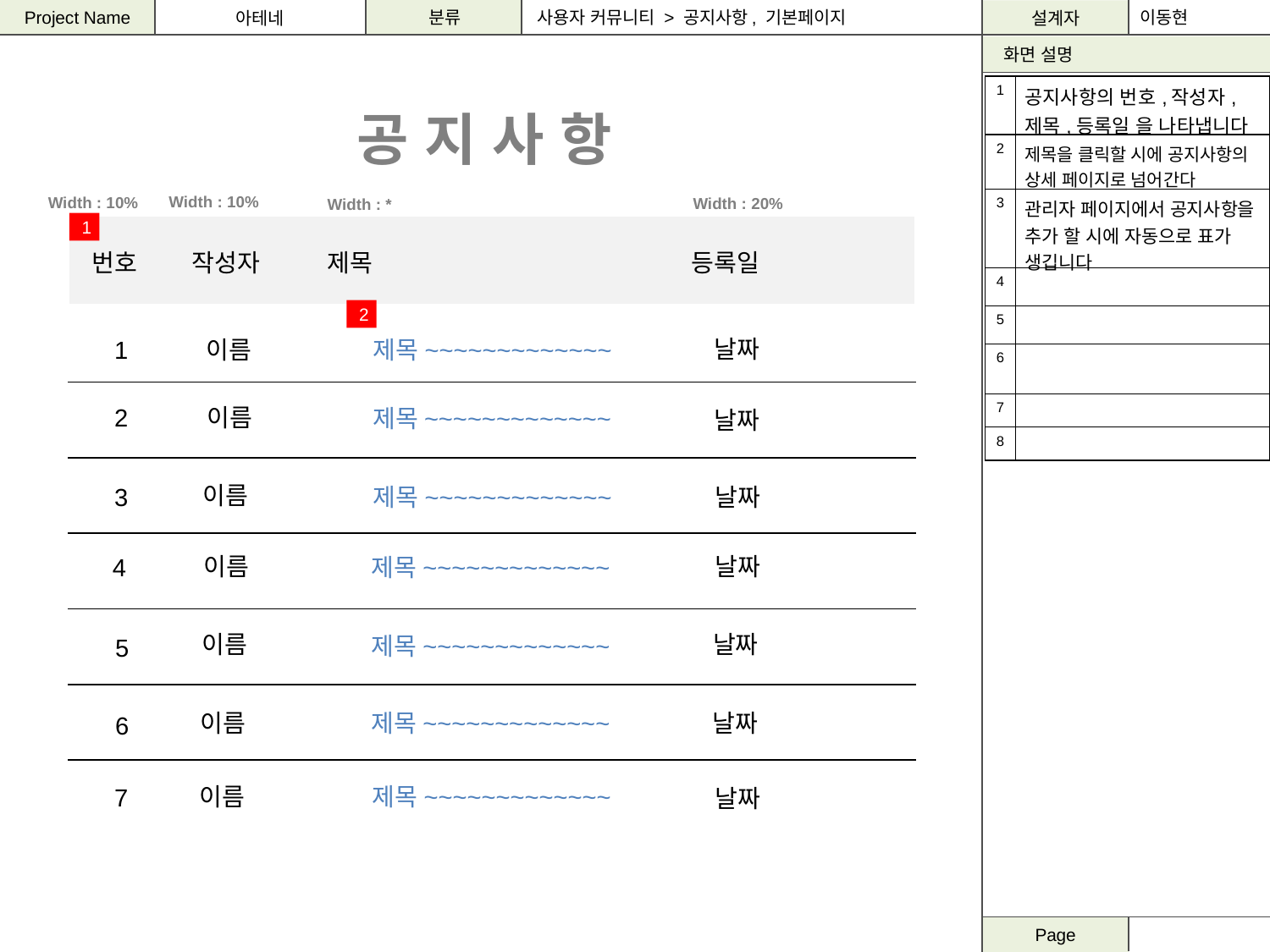

사용자 커뮤니티 > 공지사항, 기본페이지
이동현
| 1 | 공지사항의 번호,작성자,제목,등록일 을 나타냅니다 |
| --- | --- |
| 2 | 제목을 클릭할 시에 공지사항의 상세 페이지로 넘어간다 |
| 3 | 관리자 페이지에서 공지사항을 추가 할 시에 자동으로 표가 생깁니다 |
| 4 |  |
| 5 |  |
| 6 |  |
| 7 |  |
| 8 |  |
공 지 사 항
Width : 10%
Width : 10%
Width : 20%
Width : *
1
|  |
| --- |
|  |
|  |
|  |
|  |
|  |
|  |
|  |
번호
작성자
제목
등록일
2
날짜
1
이름
제목~~~~~~~~~~~~~
이름
2
제목~~~~~~~~~~~~~
날짜
이름
3
제목~~~~~~~~~~~~~
날짜
날짜
이름
4
제목~~~~~~~~~~~~~
날짜
이름
제목~~~~~~~~~~~~~
5
제목~~~~~~~~~~~~~
이름
날짜
6
제목~~~~~~~~~~~~~
이름
7
날짜